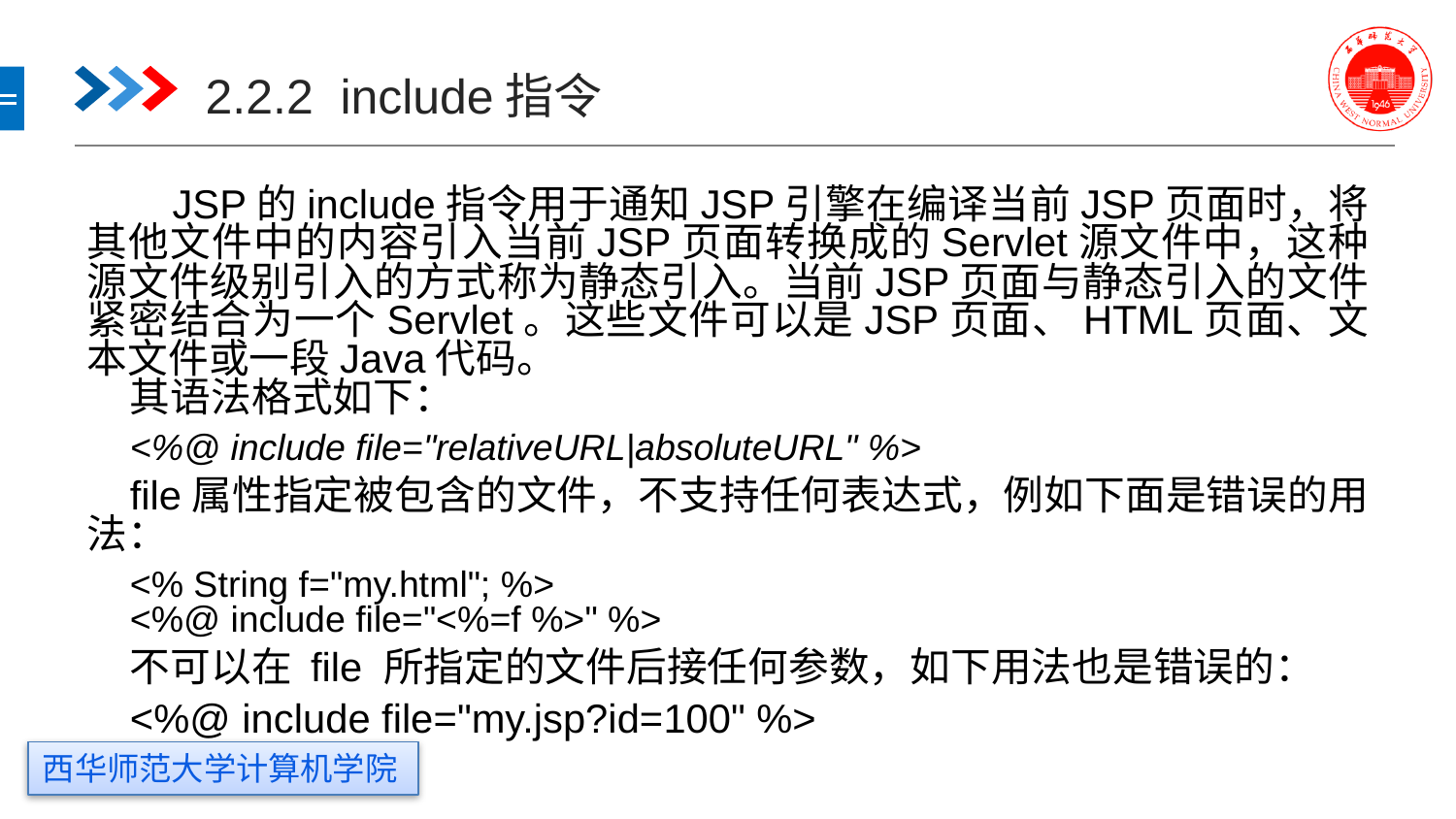

# 2.2.2  include指令
JSP的include指令用于通知JSP引擎在编译当前JSP页面时，将其他文件中的内容引入当前JSP页面转换成的Servlet源文件中，这种源文件级别引入的方式称为静态引入。当前JSP页面与静态引入的文件紧密结合为一个Servlet。这些文件可以是JSP页面、HTML页面、文本文件或一段Java代码。
其语法格式如下：
<%@ include file="relativeURL|absoluteURL" %>
file属性指定被包含的文件，不支持任何表达式，例如下面是错误的用法：
<% String f="my.html"; %>
<%@ include file="<%=f %>" %>
不可以在 file 所指定的文件后接任何参数，如下用法也是错误的：
<%@ include file="my.jsp?id=100" %>